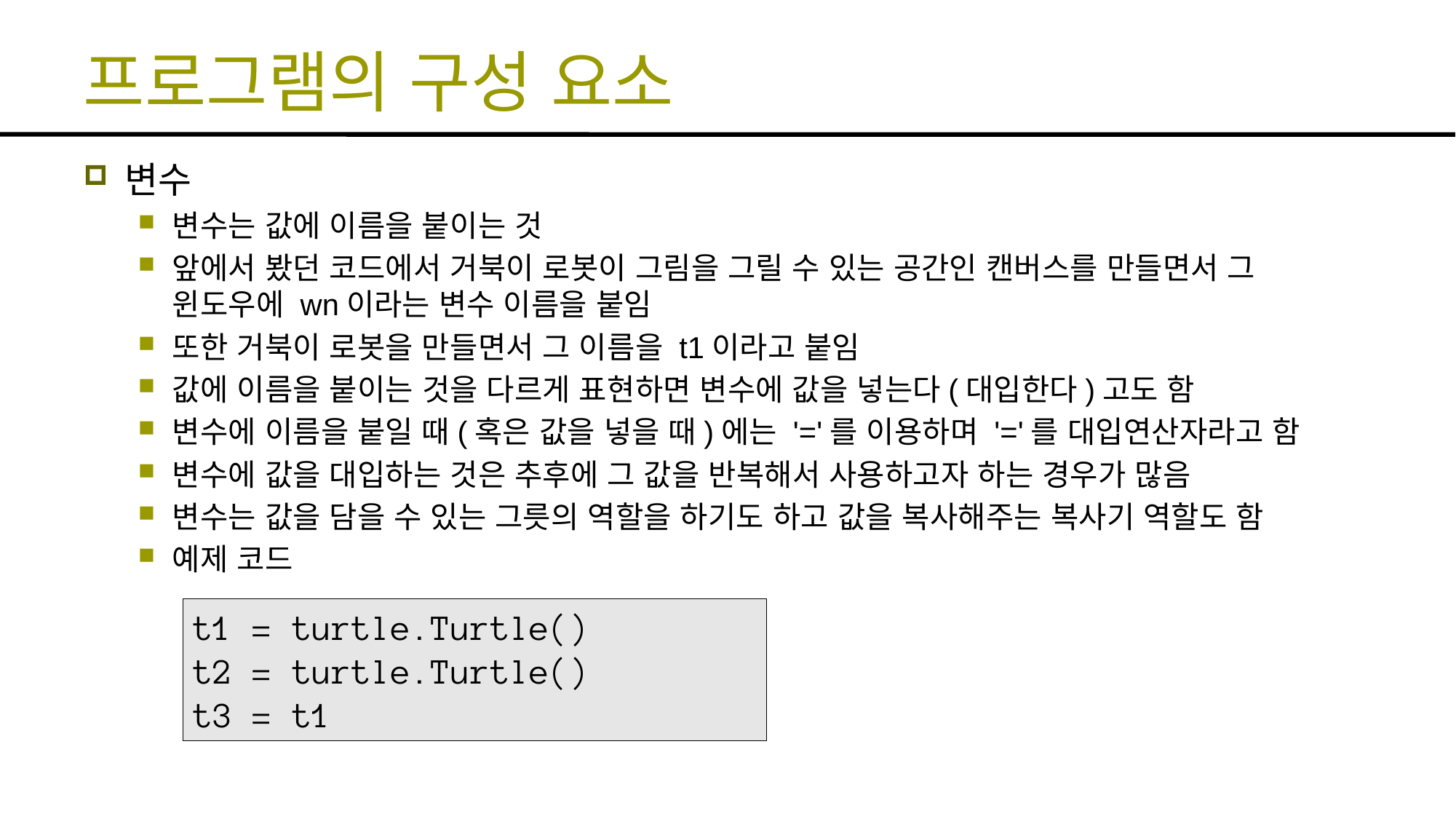

# 프로그램의 구성 요소
변수
변수는 값에 이름을 붙이는 것
앞에서 봤던 코드에서 거북이 로봇이 그림을 그릴 수 있는 공간인 캔버스를 만들면서 그 윈도우에 wn이라는 변수 이름을 붙임
또한 거북이 로봇을 만들면서 그 이름을 t1이라고 붙임
값에 이름을 붙이는 것을 다르게 표현하면 변수에 값을 넣는다(대입한다)고도 함
변수에 이름을 붙일 때(혹은 값을 넣을 때)에는 '='를 이용하며 '='를 대입연산자라고 함
변수에 값을 대입하는 것은 추후에 그 값을 반복해서 사용하고자 하는 경우가 많음
변수는 값을 담을 수 있는 그릇의 역할을 하기도 하고 값을 복사해주는 복사기 역할도 함
예제 코드
t1 = turtle.Turtle()
t2 = turtle.Turtle()
t3 = t1